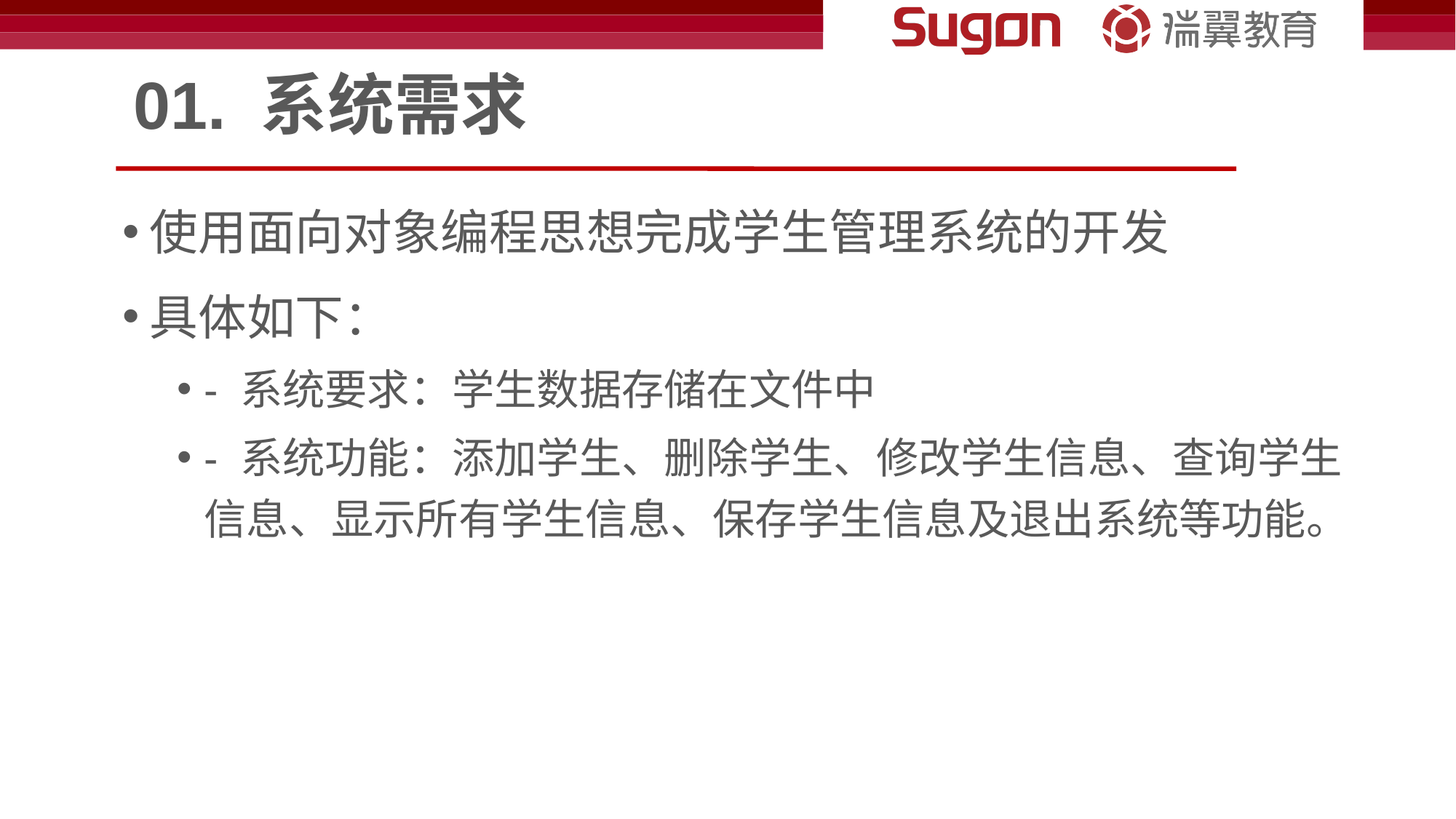

# 01. 系统需求
使用面向对象编程思想完成学生管理系统的开发
具体如下：
- 系统要求：学生数据存储在文件中
- 系统功能：添加学生、删除学生、修改学生信息、查询学生信息、显示所有学生信息、保存学生信息及退出系统等功能。